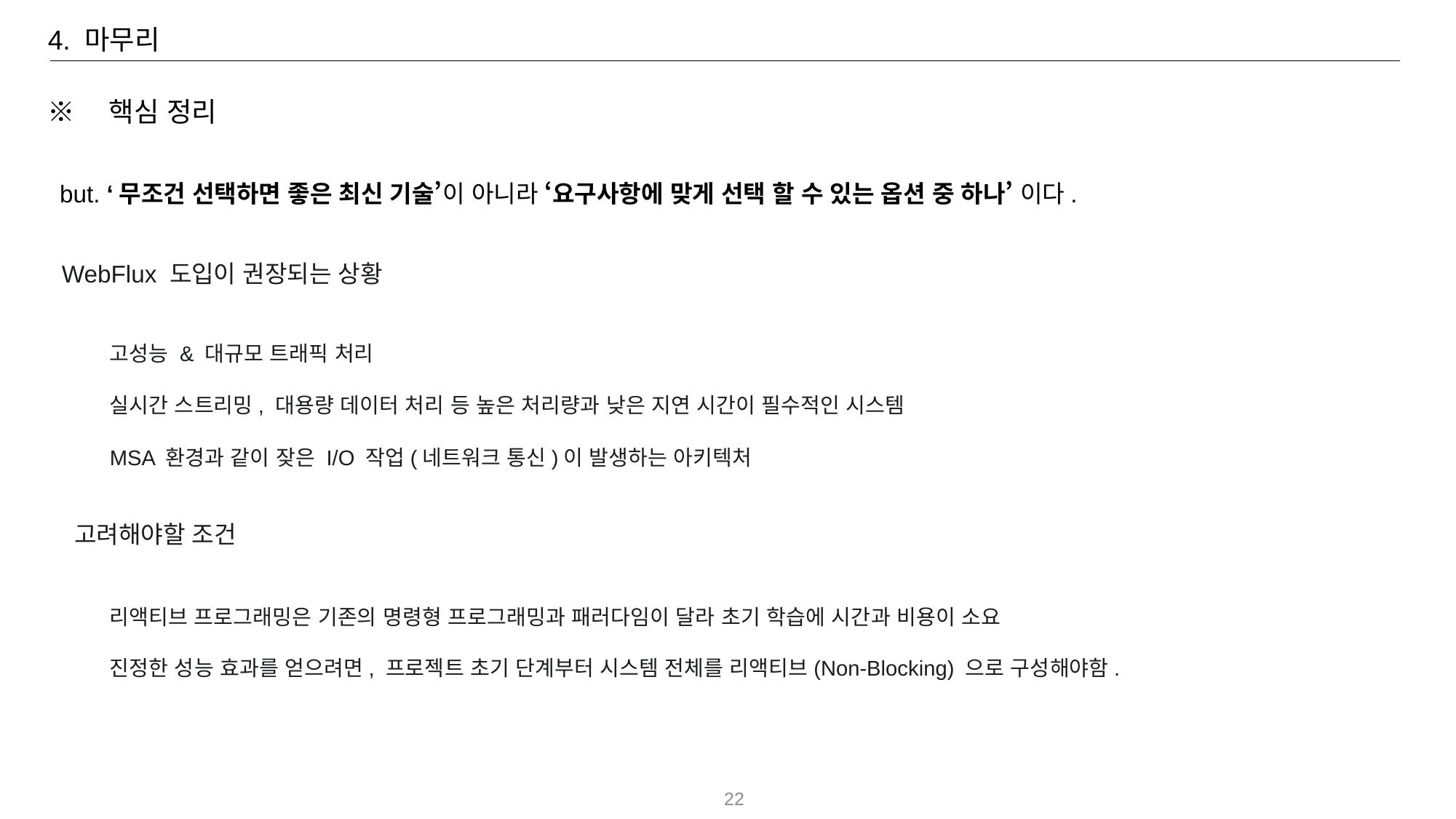

# 4. 마무리
※　핵심 정리

  but. ‘무조건 선택하면 좋은 최신 기술’이 아니라 ‘요구사항에 맞게 선택 할 수 있는 옵션 중 하나’ 이다.

 WebFlux 도입이 권장되는 상황

고성능 & 대규모 트래픽 처리

실시간 스트리밍, 대용량 데이터 처리 등 높은 처리량과 낮은 지연 시간이 필수적인 시스템

MSA 환경과 같이 잦은 I/O 작업(네트워크 통신)이 발생하는 아키텍처

  고려해야할 조건

리액티브 프로그래밍은 기존의 명령형 프로그래밍과 패러다임이 달라 초기 학습에 시간과 비용이 소요

진정한 성능 효과를 얻으려면, 프로젝트 초기 단계부터 시스템 전체를 리액티브(Non-Blocking) 으로 구성해야함.
22